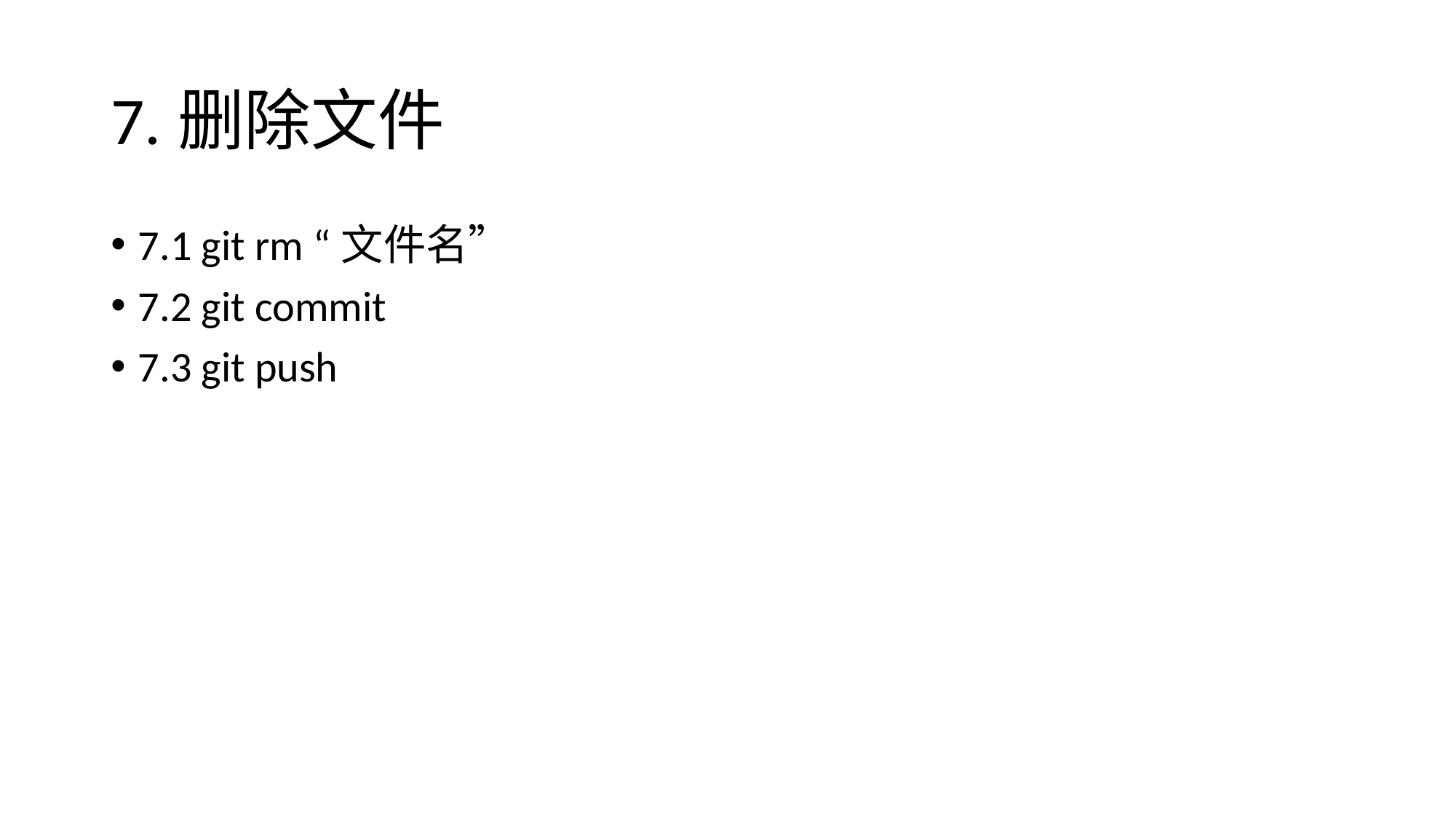

# 7.删除文件
7.1 git rm “文件名”
7.2 git commit
7.3 git push